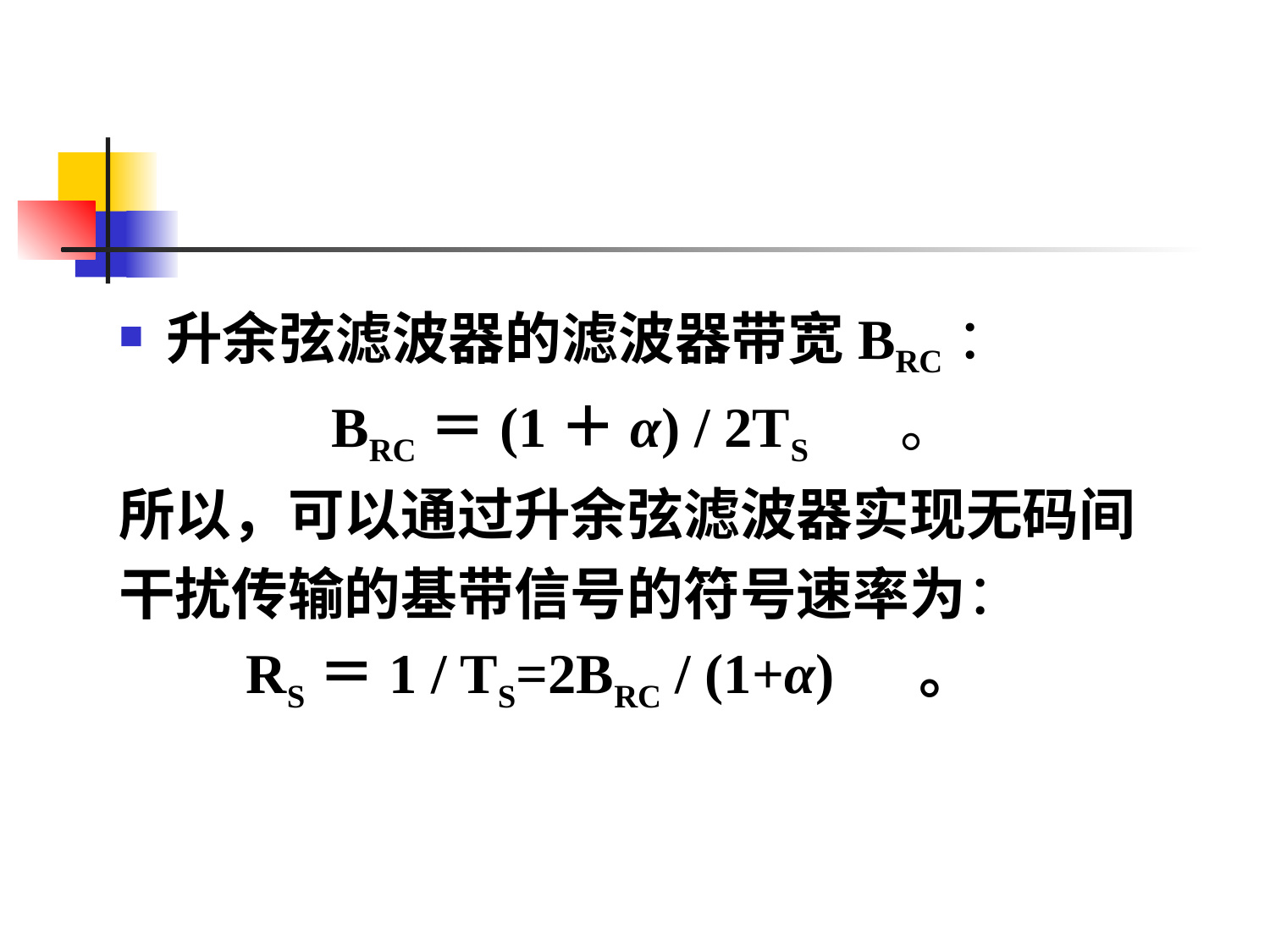

#
升余弦滤波器的滤波器带宽BRC：
               BRC＝(1＋α) / 2TS     。
所以，可以通过升余弦滤波器实现无码间
干扰传输的基带信号的符号速率为：
         RS＝1 / TS=2BRC / (1+α)     。